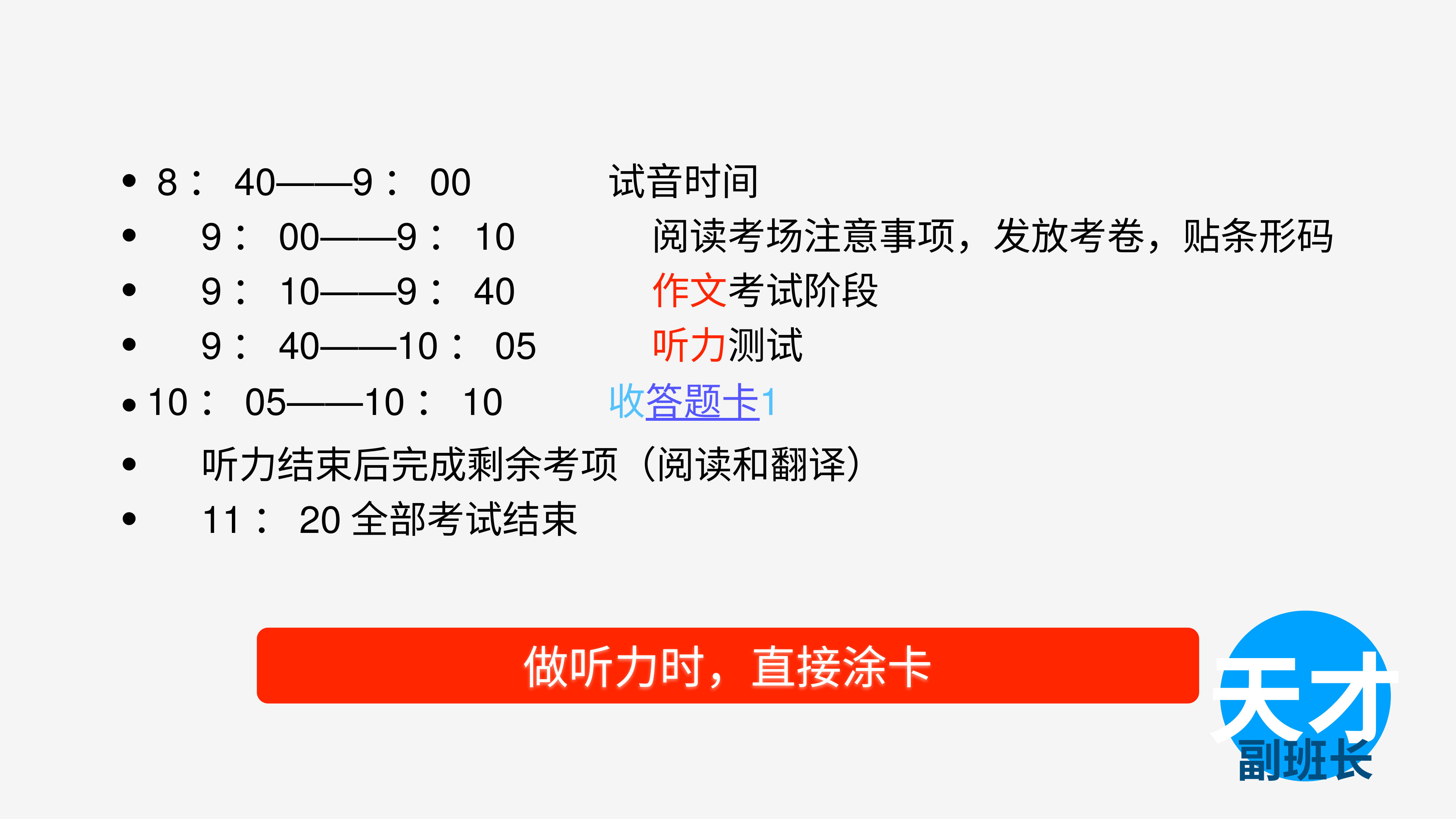

8：40——9：00            试音时间
	9：00——9：10            阅读考场注意事项，发放考卷，贴条形码
	9：10——9：40            作文考试阶段
	9：40——10：05          听力测试
10：05——10：10         收答题卡1
	听力结束后完成剩余考项（阅读和翻译）
	11：20全部考试结束

做听力时，直接涂卡